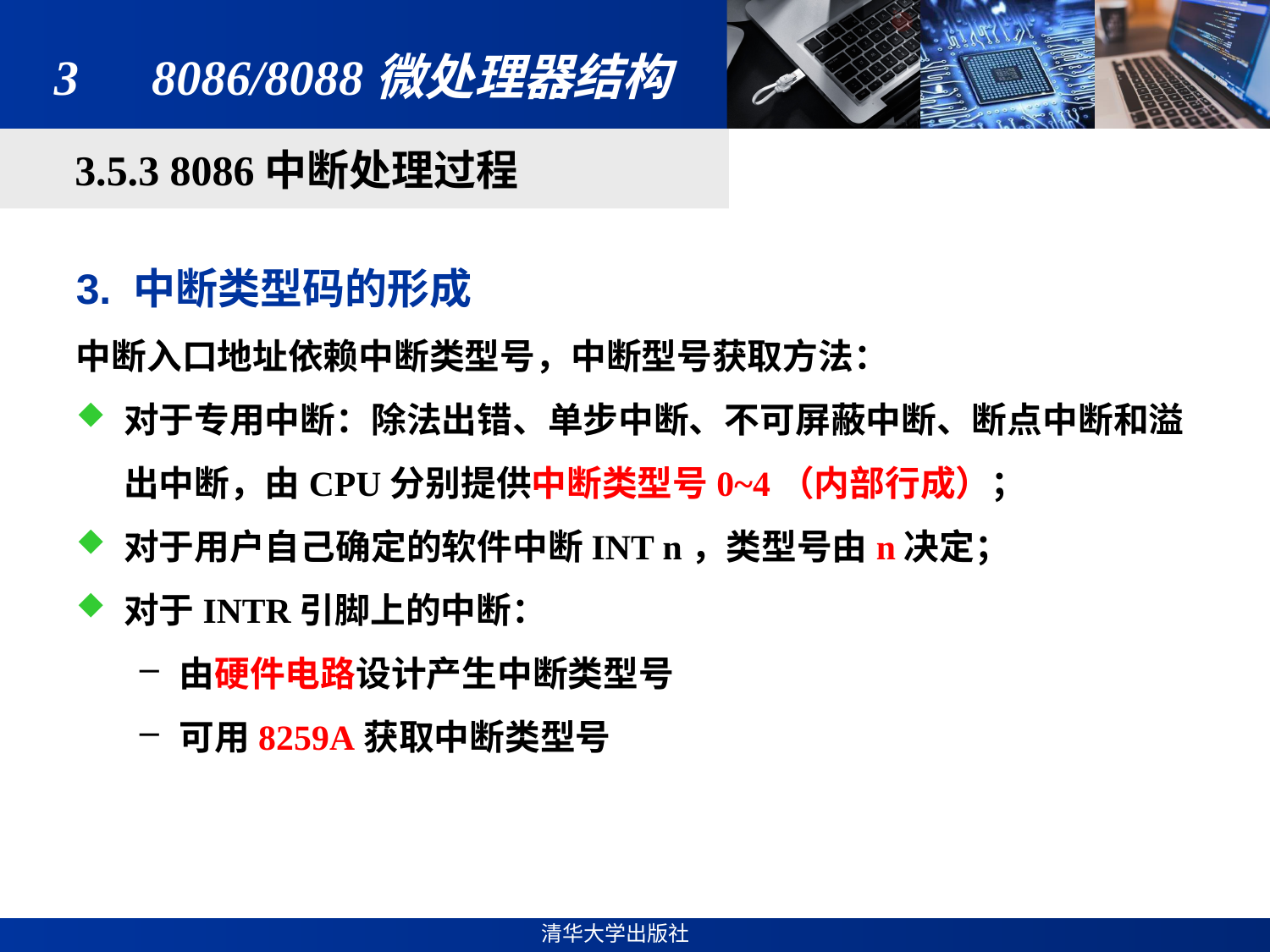

# 3　8086/8088微处理器结构
3.5.3 8086中断处理过程

3. 中断类型码的形成
中断入口地址依赖中断类型号，中断型号获取方法：
对于专用中断：除法出错、单步中断、不可屏蔽中断、断点中断和溢出中断，由CPU分别提供中断类型号0~4（内部行成）；
对于用户自己确定的软件中断INT n，类型号由n决定；
对于INTR引脚上的中断：
由硬件电路设计产生中断类型号
可用8259A获取中断类型号